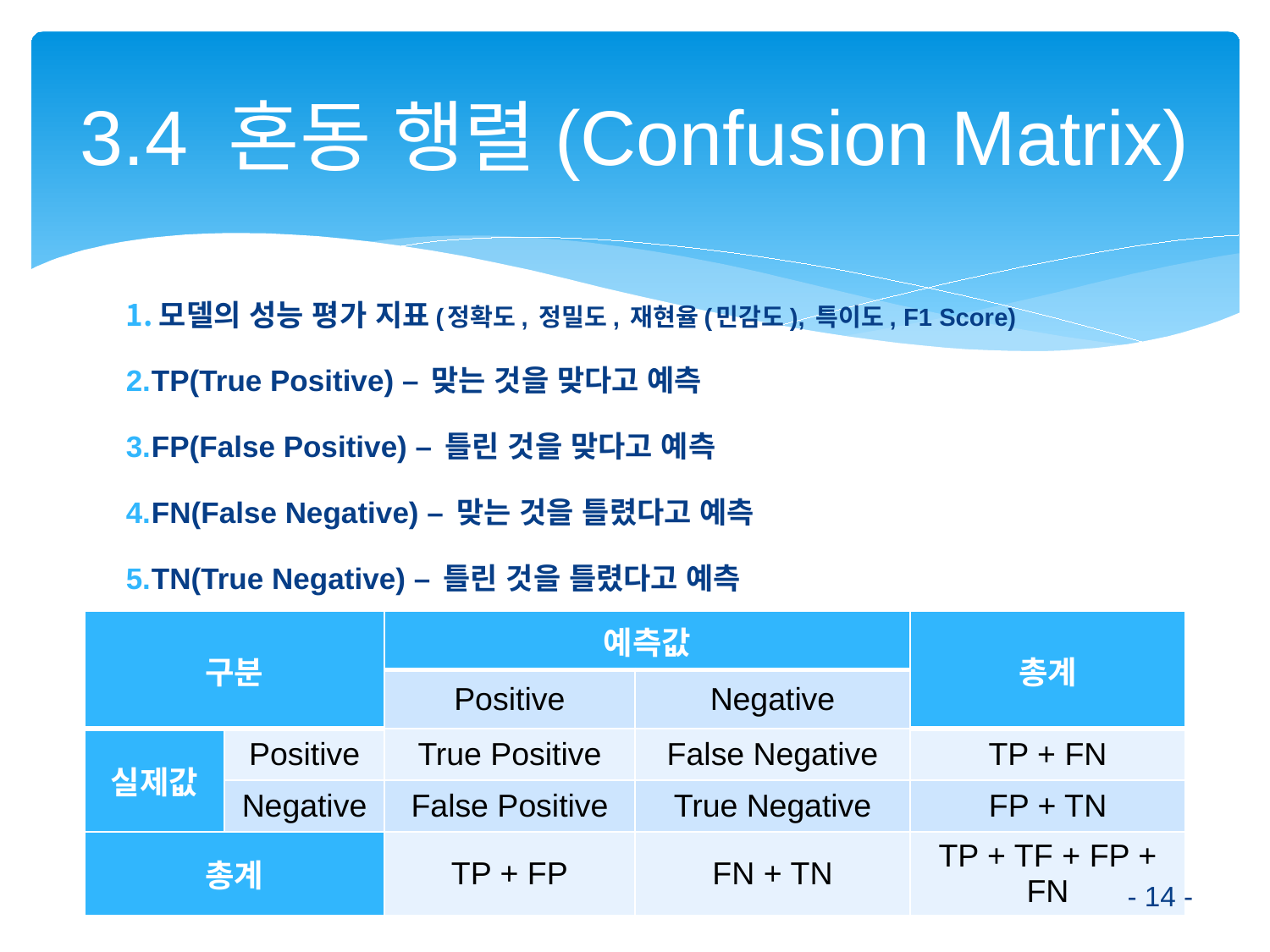

# 3.4 혼동 행렬(Confusion Matrix)
 모델의 성능 평가 지표(정확도, 정밀도, 재현율(민감도), 특이도, F1 Score)
 TP(True Positive) – 맞는 것을 맞다고 예측
 FP(False Positive) – 틀린 것을 맞다고 예측
 FN(False Negative) – 맞는 것을 틀렸다고 예측
 TN(True Negative) – 틀린 것을 틀렸다고 예측
| 구분 |  | 예측값 |  | 총계 |
| --- | --- | --- | --- | --- |
|  |  | Positive | Negative |  |
| 실제값 | Positive | True Positive | False Negative | TP + FN |
|  | Negative | False Positive | True Negative | FP + TN |
| 총계 |  | TP + FP | FN + TN | TP + TF + FP + FN |
- 14 -